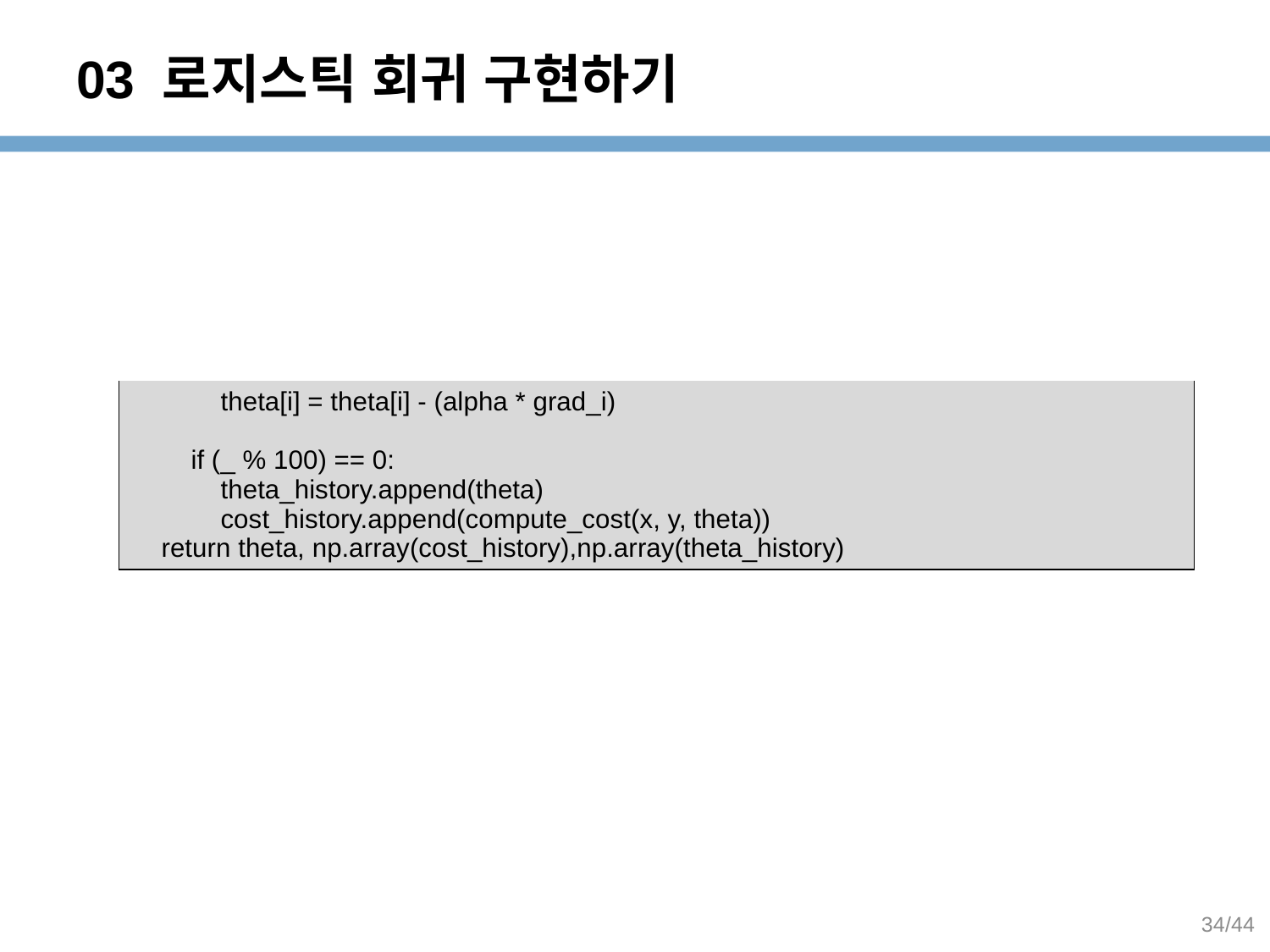

# 03 로지스틱 회귀 구현하기
| theta[i] = theta[i] - (alpha \* grad\_i) if (\_ % 100) == 0: theta\_history.append(theta) cost\_history.append(compute\_cost(x, y, theta)) return theta, np.array(cost\_history),np.array(theta\_history) |
| --- |
34/44